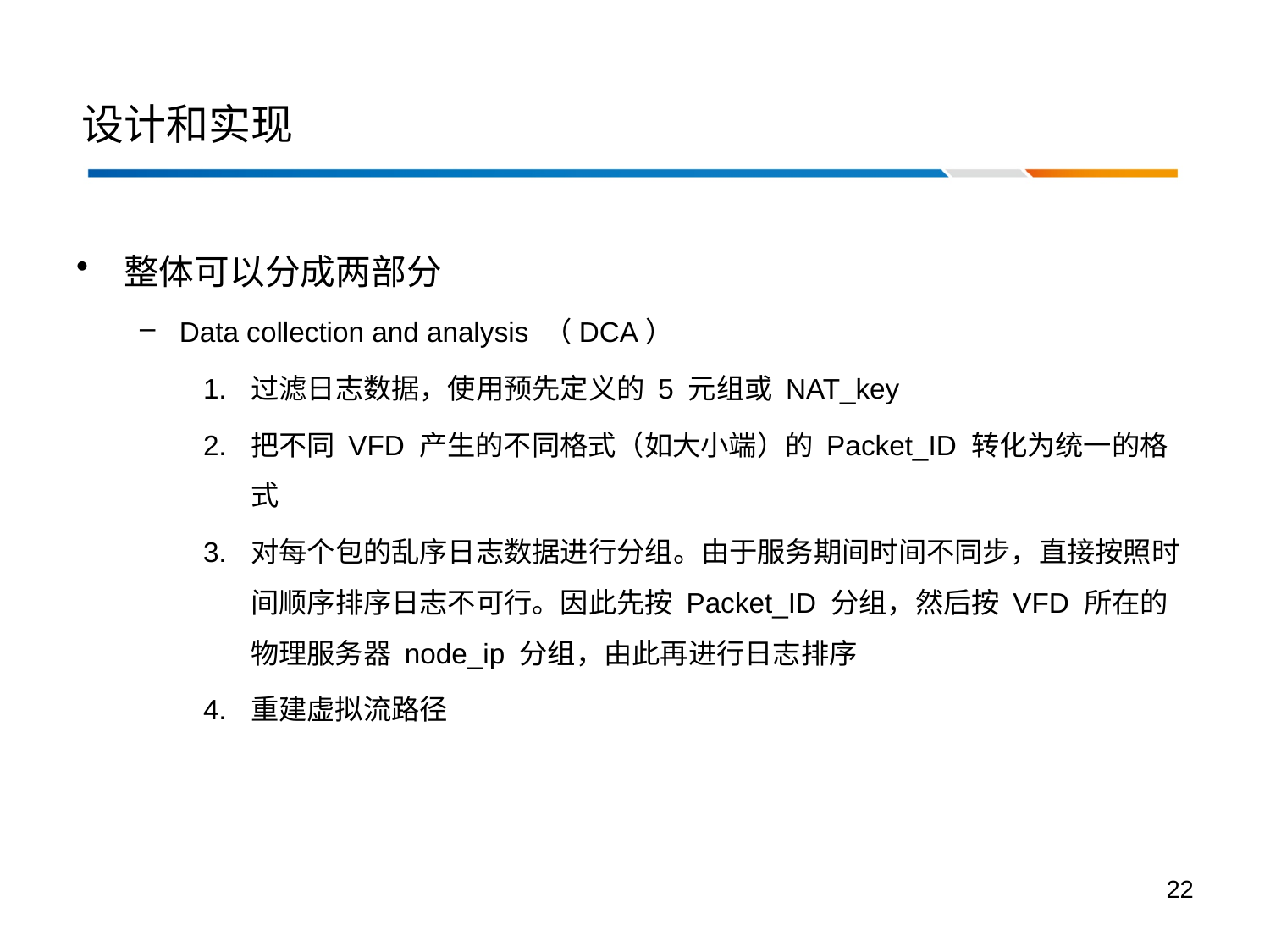

# 设计和实现
整体可以分成两部分
Data collection and analysis （DCA）
过滤日志数据，使用预先定义的 5 元组或 NAT_key
把不同 VFD 产生的不同格式（如大小端）的 Packet_ID 转化为统一的格式
对每个包的乱序日志数据进行分组。由于服务期间时间不同步，直接按照时间顺序排序日志不可行。因此先按 Packet_ID 分组，然后按 VFD 所在的物理服务器 node_ip 分组，由此再进行日志排序
重建虚拟流路径
22